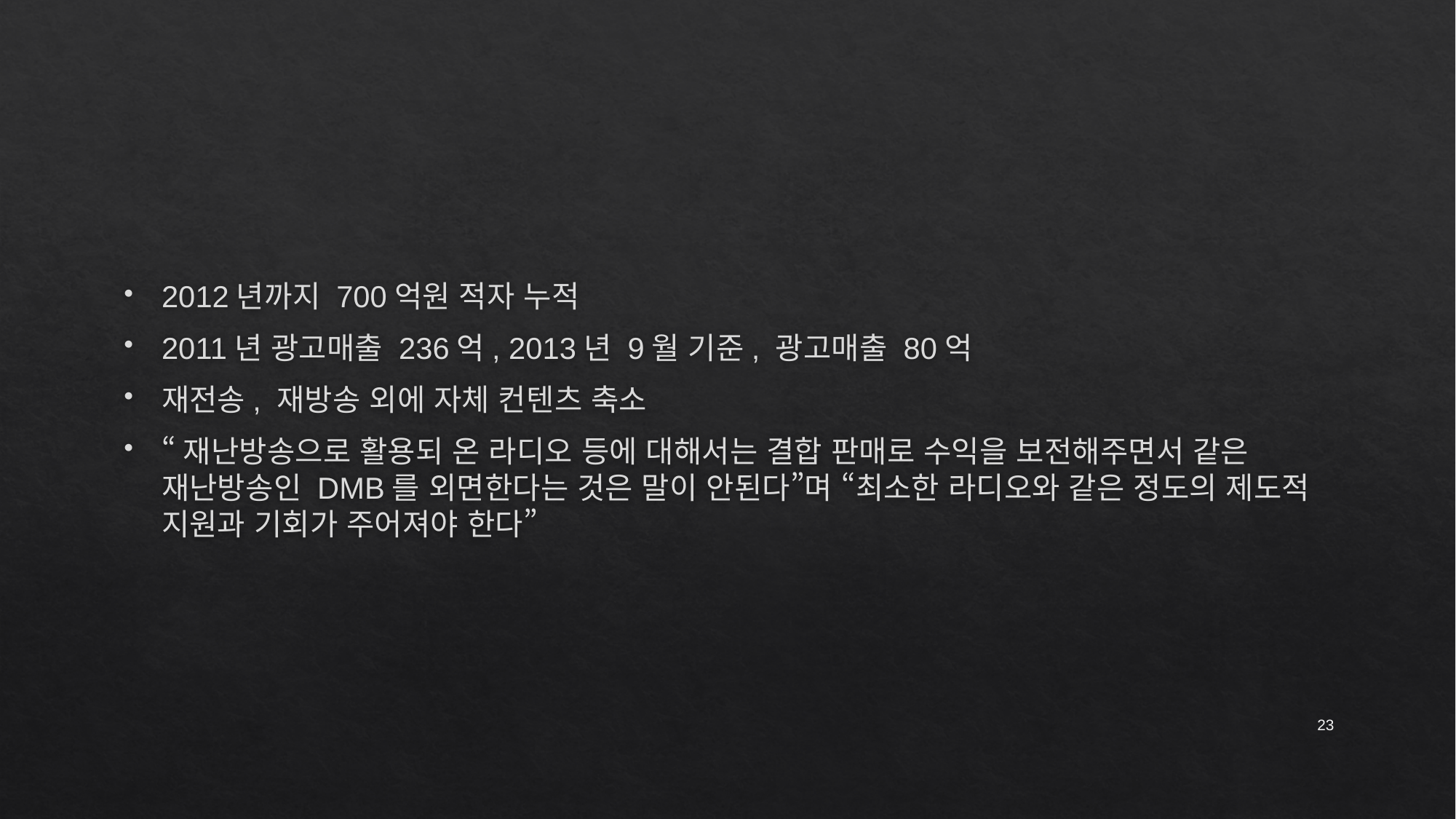

2012년까지 700억원 적자 누적
2011년 광고매출 236억, 2013년 9월 기준, 광고매출 80억
재전송, 재방송 외에 자체 컨텐츠 축소
“재난방송으로 활용되 온 라디오 등에 대해서는 결합 판매로 수익을 보전해주면서 같은 재난방송인 DMB를 외면한다는 것은 말이 안된다”며 “최소한 라디오와 같은 정도의 제도적 지원과 기회가 주어져야 한다”
23